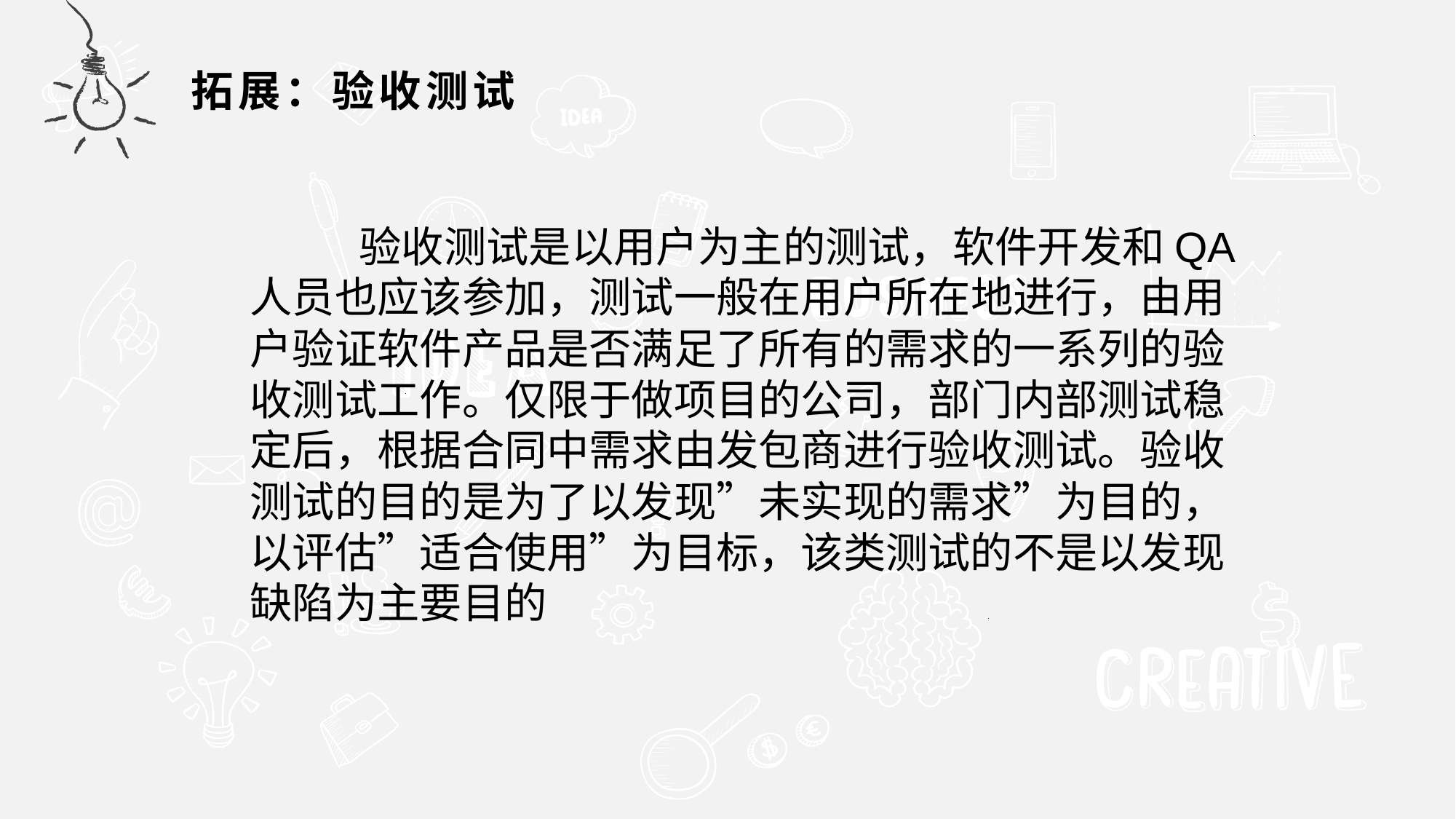

拓展：验收测试
 	验收测试是以用户为主的测试，软件开发和QA人员也应该参加，测试一般在用户所在地进行，由用户验证软件产品是否满足了所有的需求的一系列的验收测试工作。仅限于做项目的公司，部门内部测试稳定后，根据合同中需求由发包商进行验收测试。验收测试的目的是为了以发现”未实现的需求”为目的，以评估”适合使用”为目标，该类测试的不是以发现缺陷为主要目的